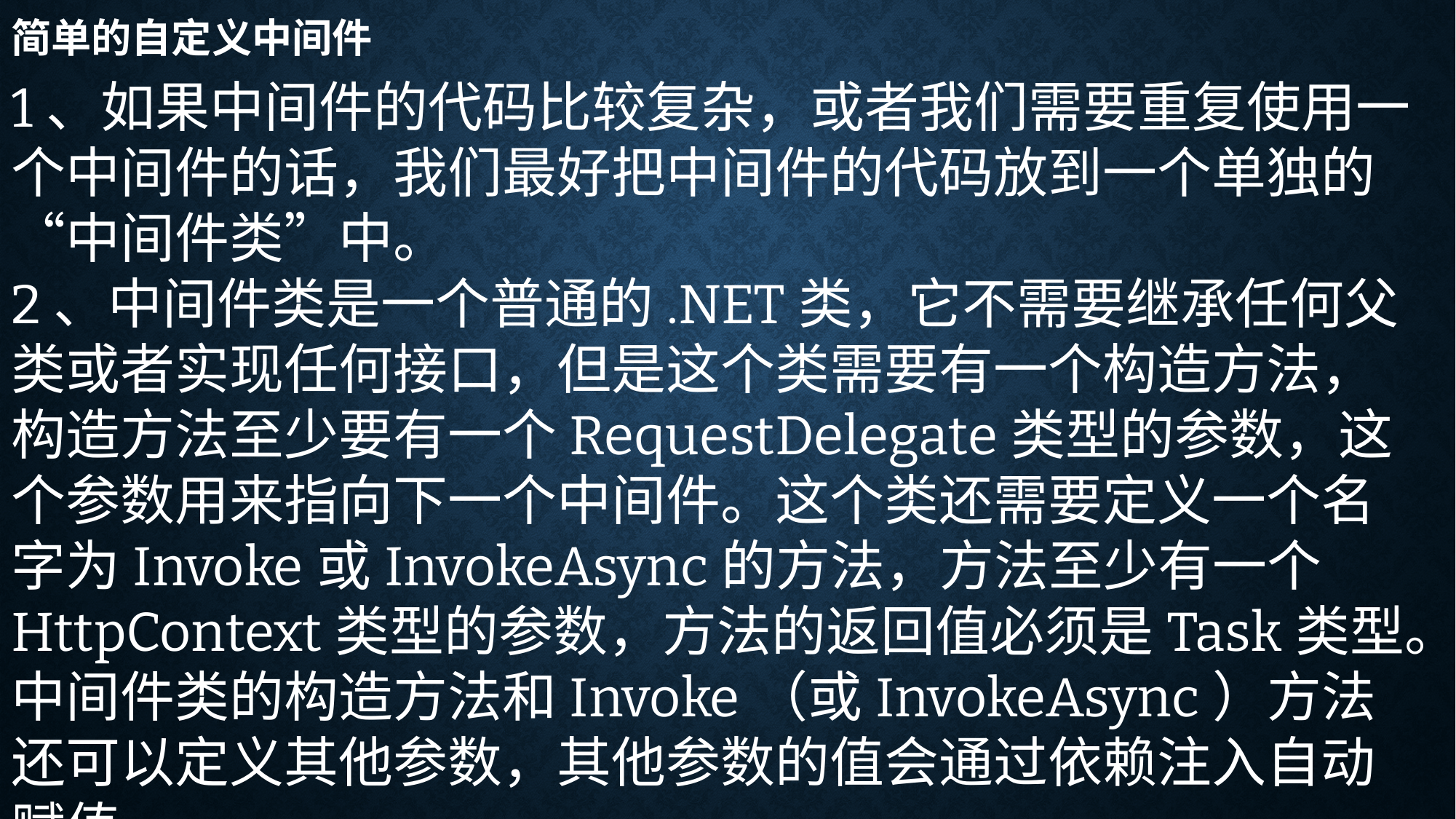

# 简单的自定义中间件
1、如果中间件的代码比较复杂，或者我们需要重复使用一个中间件的话，我们最好把中间件的代码放到一个单独的“中间件类”中。
2、中间件类是一个普通的.NET类，它不需要继承任何父类或者实现任何接口，但是这个类需要有一个构造方法，构造方法至少要有一个RequestDelegate类型的参数，这个参数用来指向下一个中间件。这个类还需要定义一个名字为Invoke或InvokeAsync的方法，方法至少有一个HttpContext类型的参数，方法的返回值必须是Task类型。中间件类的构造方法和Invoke（或InvokeAsync）方法还可以定义其他参数，其他参数的值会通过依赖注入自动赋值。